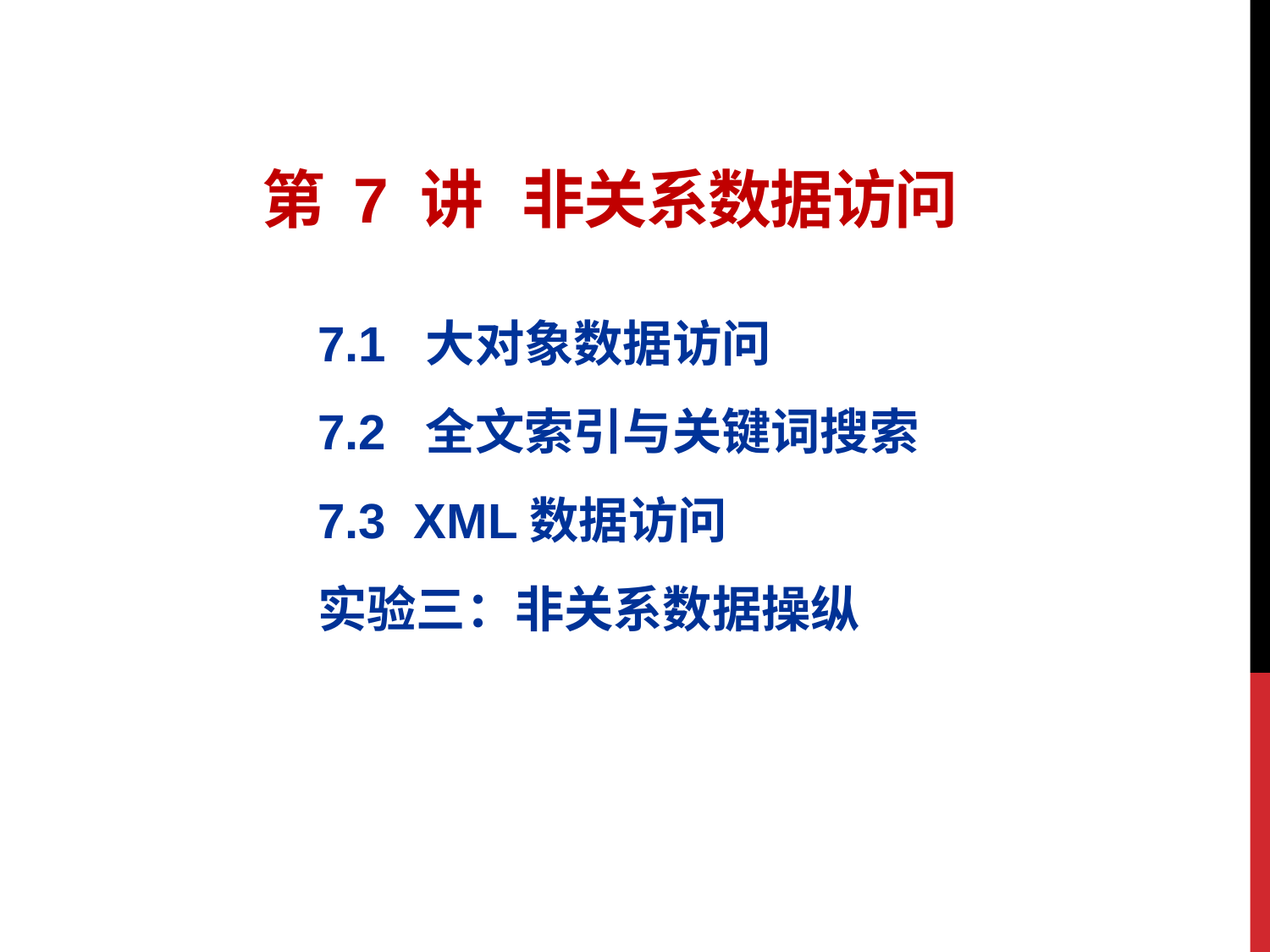

# 第 7 讲   非关系数据访问
7.1  大对象数据访问
7.2  全文索引与关键词搜索
7.3  XML数据访问
实验三：非关系数据操纵